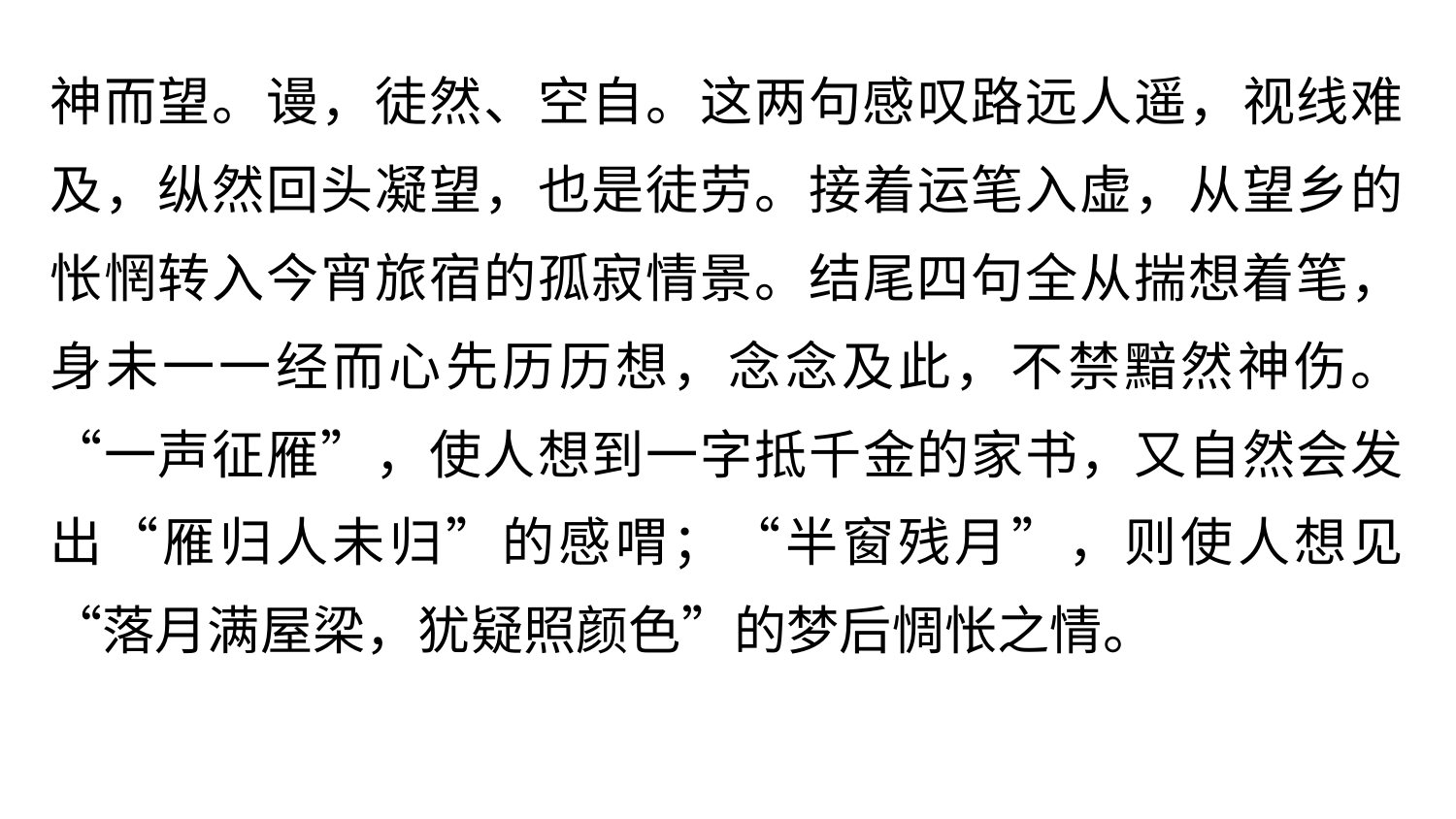

神而望。谩，徒然、空自。这两句感叹路远人遥，视线难及，纵然回头凝望，也是徒劳。接着运笔入虚，从望乡的怅惘转入今宵旅宿的孤寂情景。结尾四句全从揣想着笔，身未一一经而心先历历想，念念及此，不禁黯然神伤。“一声征雁”，使人想到一字抵千金的家书，又自然会发出“雁归人未归”的感喟；“半窗残月”，则使人想见“落月满屋梁，犹疑照颜色”的梦后惆怅之情。